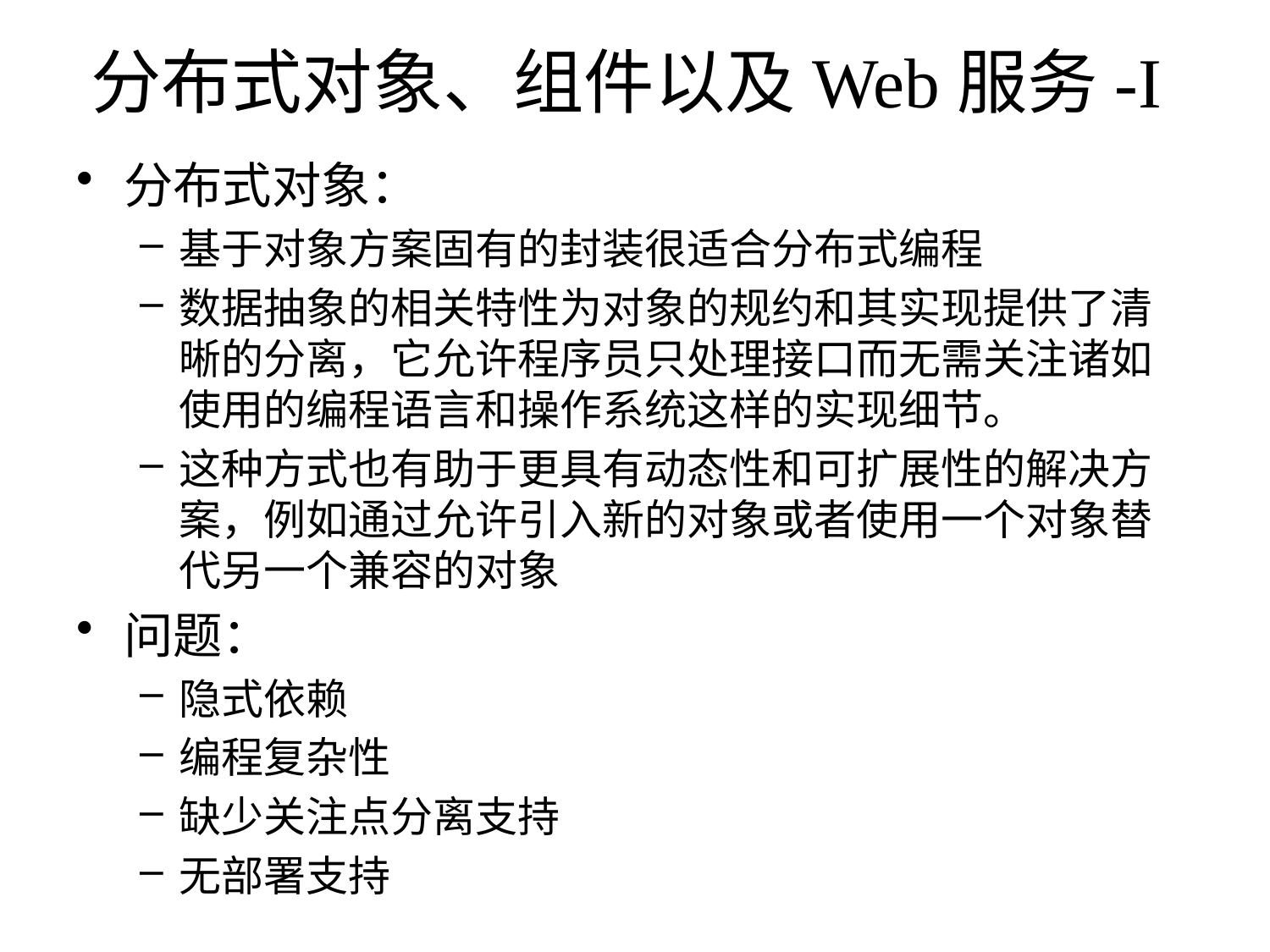

# 分布式对象、组件以及Web服务-I
分布式对象：
基于对象方案固有的封装很适合分布式编程
数据抽象的相关特性为对象的规约和其实现提供了清晰的分离，它允许程序员只处理接口而无需关注诸如使用的编程语言和操作系统这样的实现细节。
这种方式也有助于更具有动态性和可扩展性的解决方案，例如通过允许引入新的对象或者使用一个对象替代另一个兼容的对象
问题：
隐式依赖
编程复杂性
缺少关注点分离支持
无部署支持